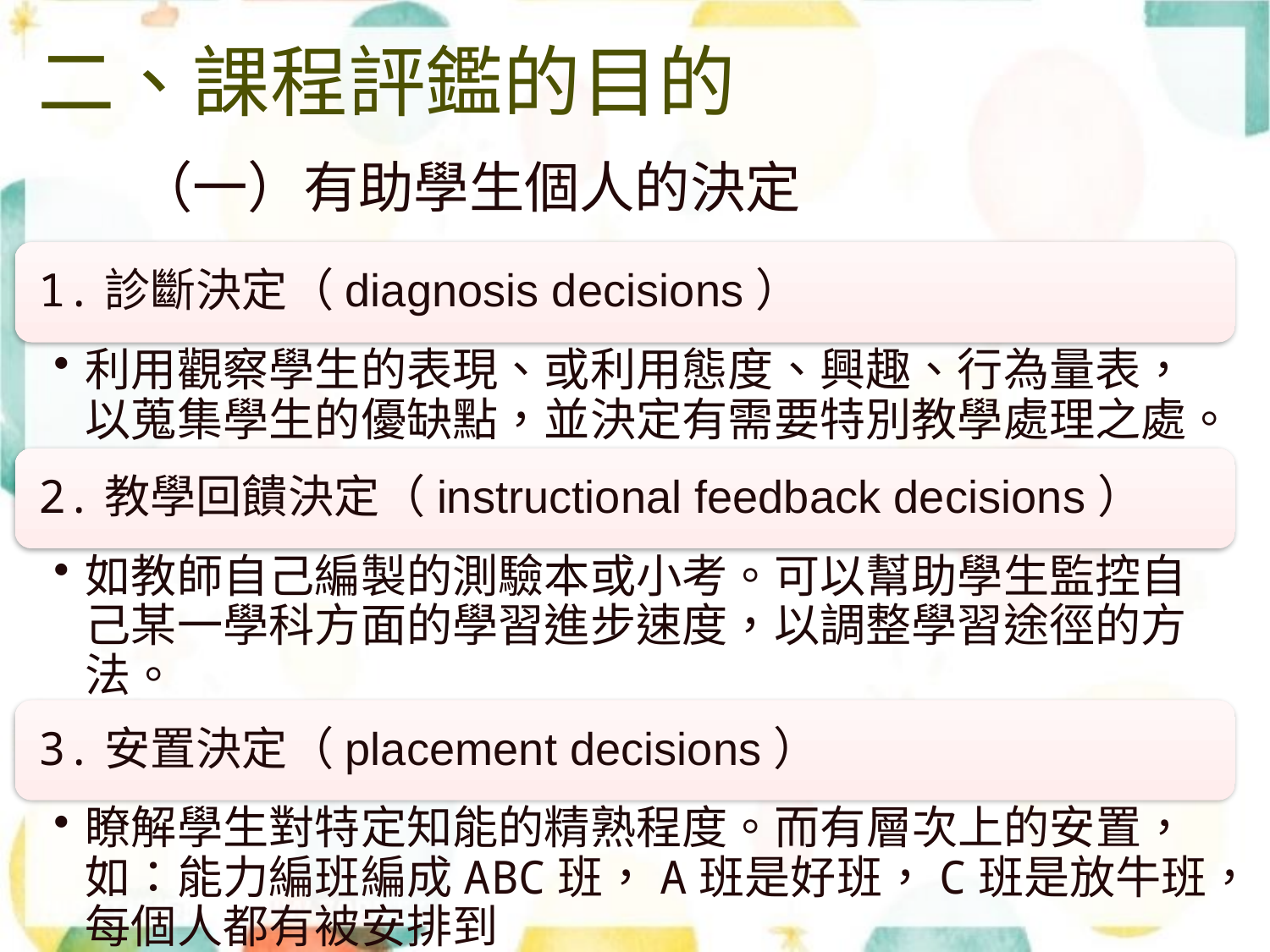

# 二、課程評鑑的目的
（一）有助學生個人的決定
1.診斷決定（diagnosis decisions）
利用觀察學生的表現、或利用態度、興趣、行為量表，以蒐集學生的優缺點，並決定有需要特別教學處理之處。
2.教學回饋決定（instructional feedback decisions）
如教師自己編製的測驗本或小考。可以幫助學生監控自己某一學科方面的學習進步速度，以調整學習途徑的方法。
3.安置決定（placement decisions）
瞭解學生對特定知能的精熟程度。而有層次上的安置，如：能力編班編成ABC班，A班是好班，C班是放牛班，每個人都有被安排到